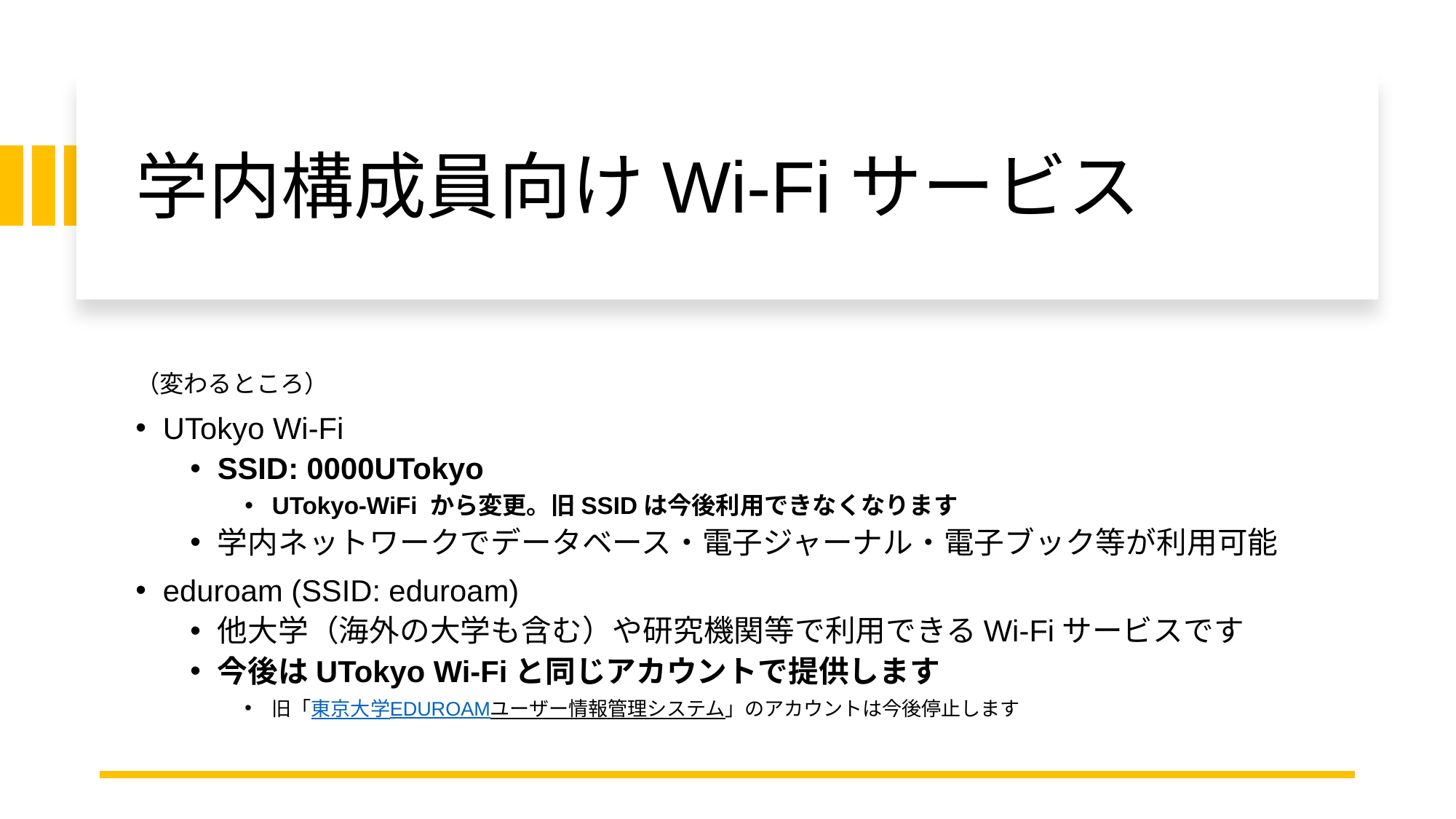

# 学内構成員向けWi-Fiサービス

（変わるところ）
UTokyo Wi-Fi
SSID: 0000UTokyo
UTokyo-WiFi から変更。旧SSIDは今後利用できなくなります
学内ネットワークでデータベース・電子ジャーナル・電子ブック等が利用可能
eduroam (SSID: eduroam)
他大学（海外の大学も含む）や研究機関等で利用できるWi-Fiサービスです
今後はUTokyo Wi-Fiと同じアカウントで提供します
旧「東京大学EDUROAMユーザー情報管理システム」のアカウントは今後停止します